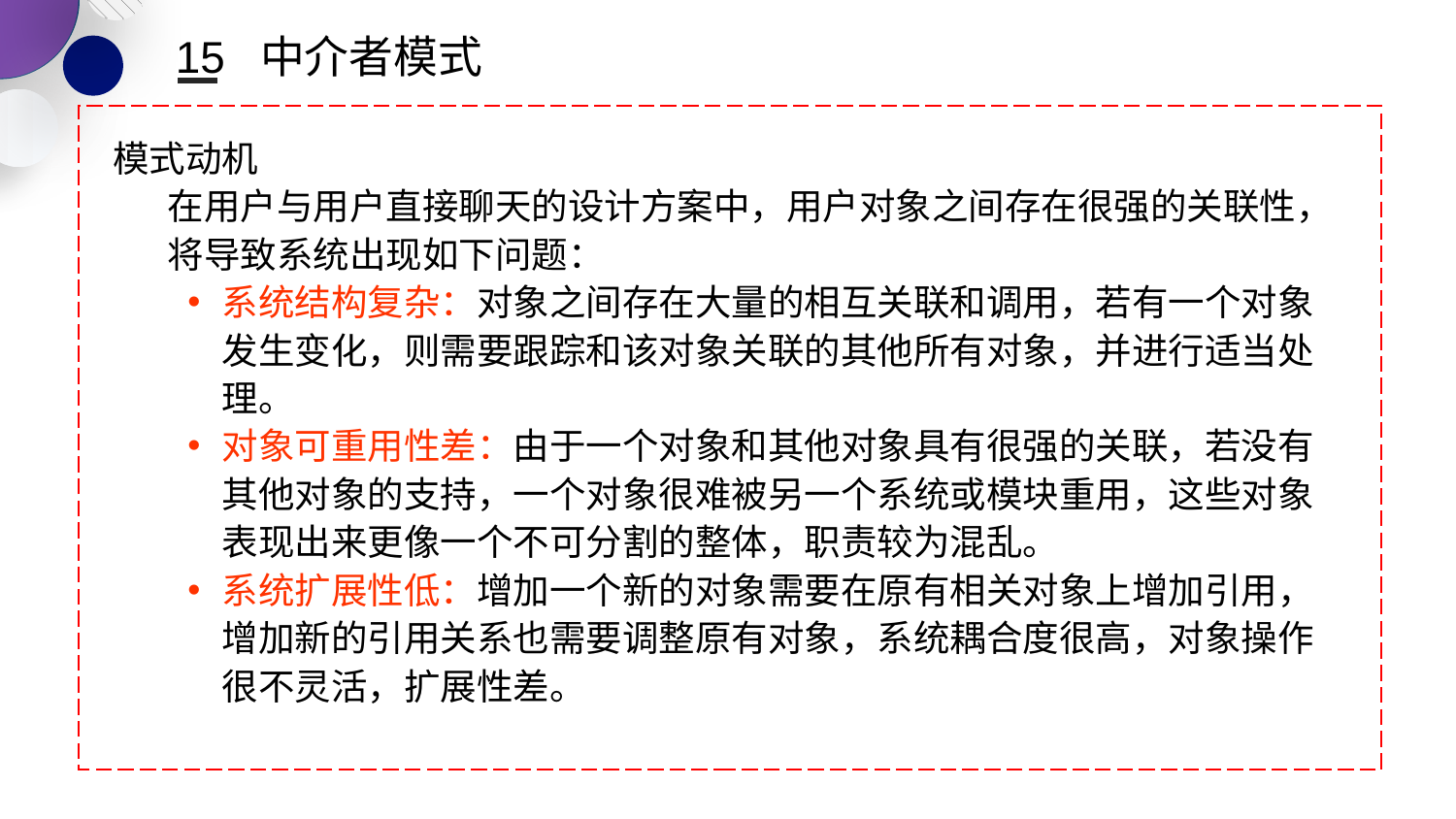

15  中介者模式

模式动机
在用户与用户直接聊天的设计方案中，用户对象之间存在很强的关联性，将导致系统出现如下问题：
系统结构复杂：对象之间存在大量的相互关联和调用，若有一个对象发生变化，则需要跟踪和该对象关联的其他所有对象，并进行适当处理。
对象可重用性差：由于一个对象和其他对象具有很强的关联，若没有其他对象的支持，一个对象很难被另一个系统或模块重用，这些对象表现出来更像一个不可分割的整体，职责较为混乱。
系统扩展性低：增加一个新的对象需要在原有相关对象上增加引用，增加新的引用关系也需要调整原有对象，系统耦合度很高，对象操作很不灵活，扩展性差。